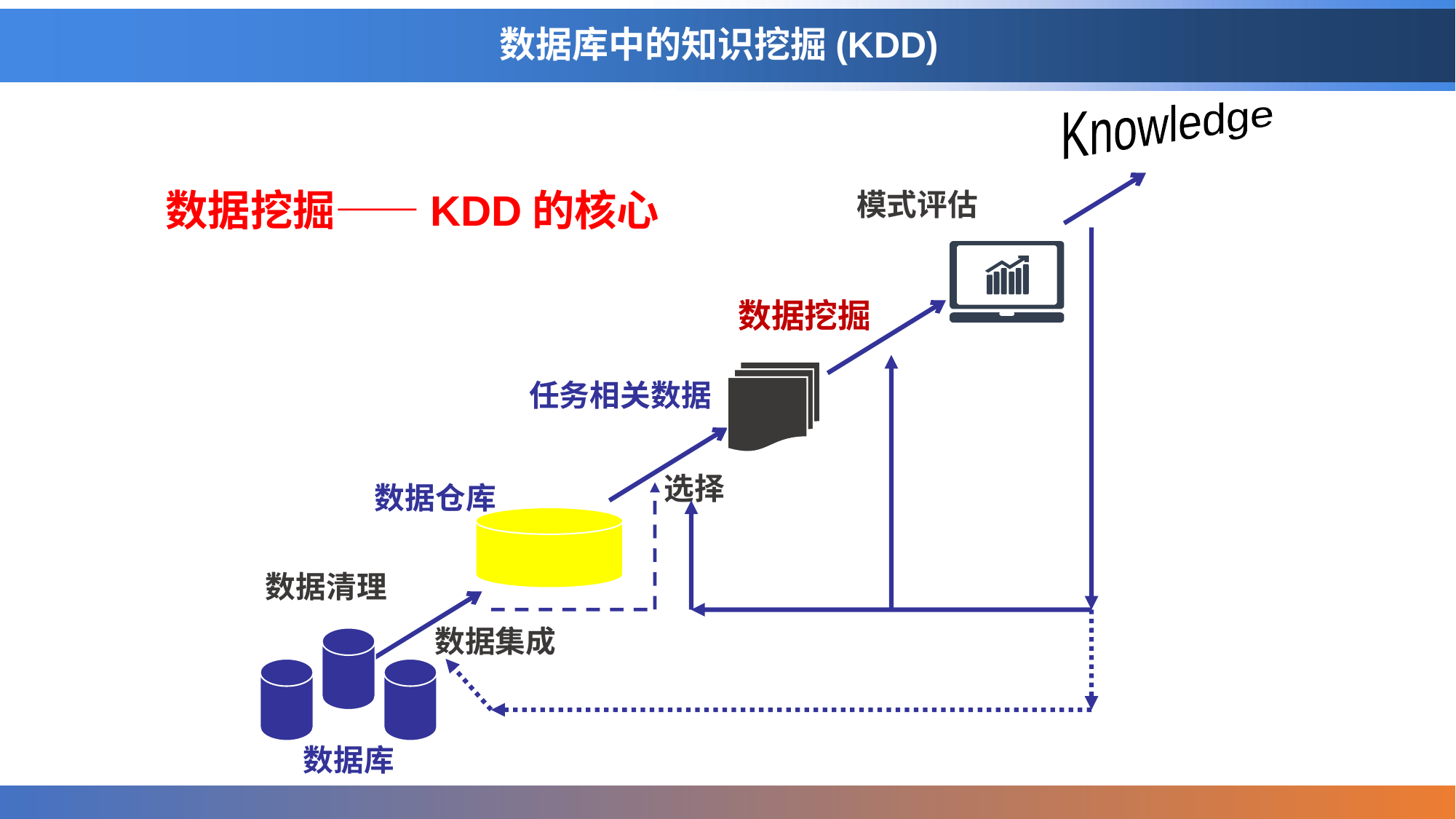

# 数据库中的知识挖掘(KDD)
Knowledge

模式评估
数据挖掘——KDD的核心

数据挖掘

任务相关数据

选择
数据仓库

数据清理

数据集成

数据库